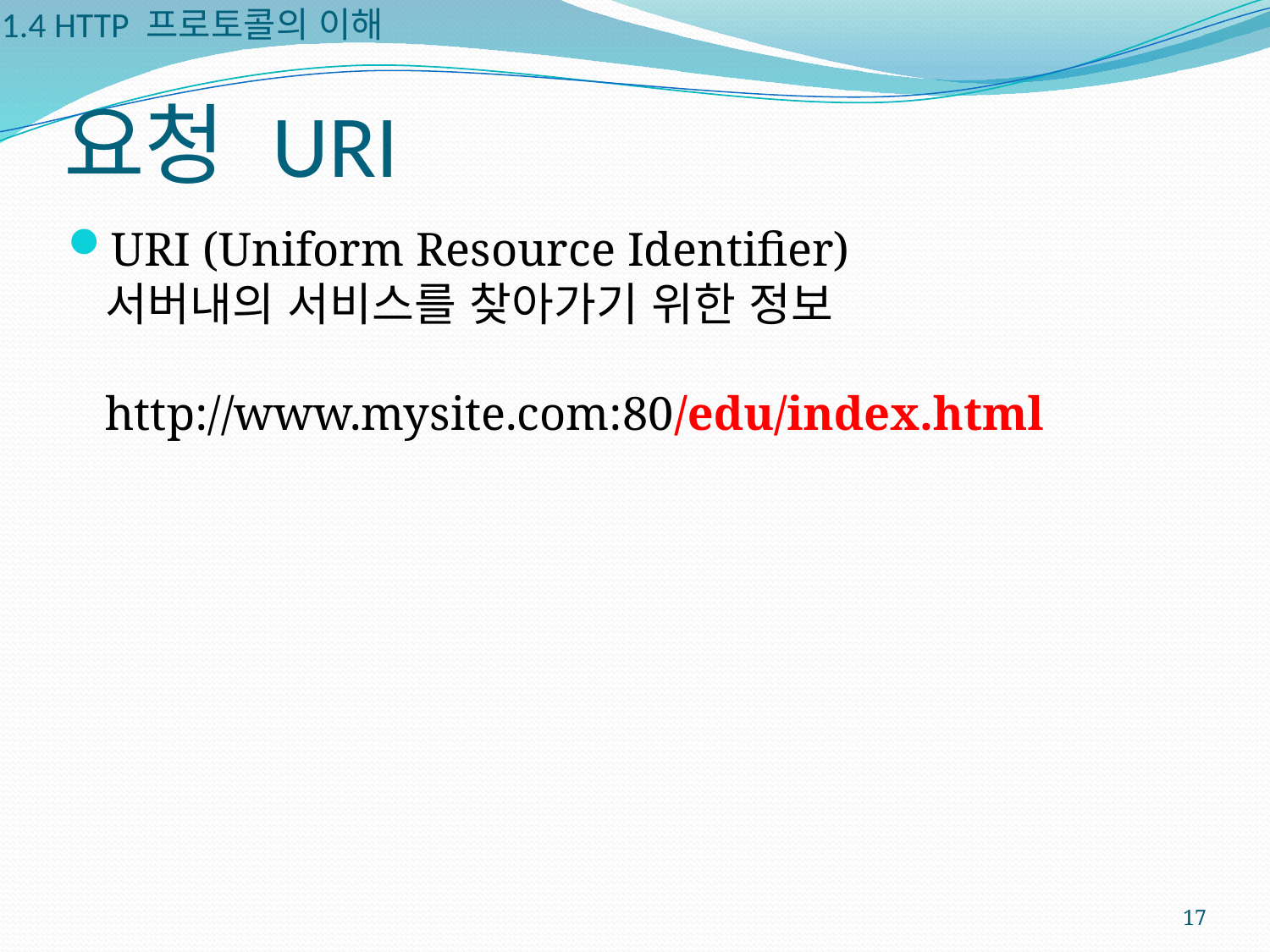

1.4 HTTP 프로토콜의 이해
# 요청 URI
URI (Uniform Resource Identifier)
서버내의 서비스를 찾아가기 위한 정보
http://www.mysite.com:80/edu/index.html
17